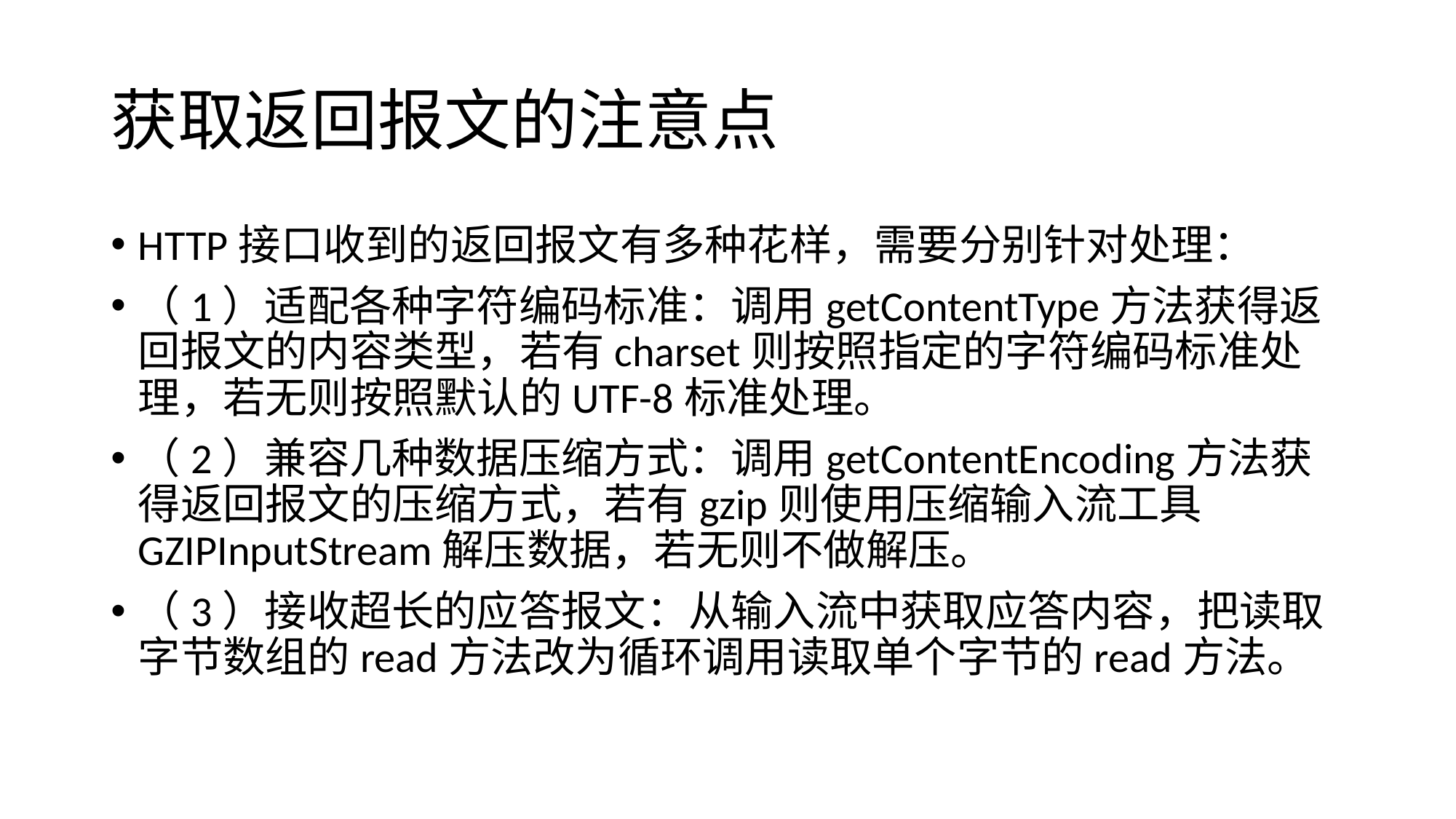

# 获取返回报文的注意点
HTTP接口收到的返回报文有多种花样，需要分别针对处理：
（1）适配各种字符编码标准：调用getContentType方法获得返回报文的内容类型，若有charset则按照指定的字符编码标准处理，若无则按照默认的UTF-8标准处理。
（2）兼容几种数据压缩方式：调用getContentEncoding方法获得返回报文的压缩方式，若有gzip则使用压缩输入流工具GZIPInputStream解压数据，若无则不做解压。
（3）接收超长的应答报文：从输入流中获取应答内容，把读取字节数组的read方法改为循环调用读取单个字节的read方法。